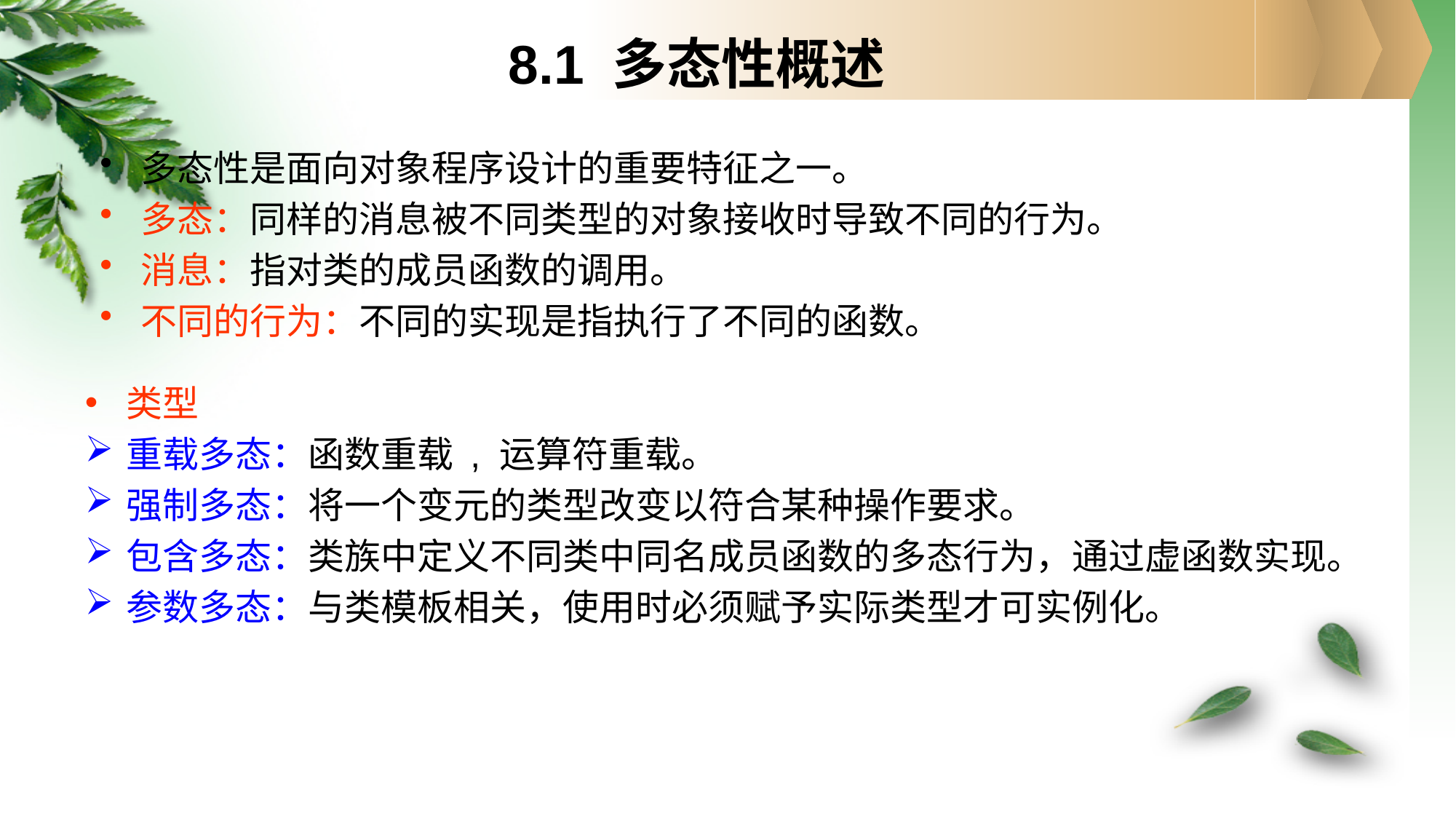

# 8.1 多态性概述
多态性是面向对象程序设计的重要特征之一。
多态：同样的消息被不同类型的对象接收时导致不同的行为。
消息：指对类的成员函数的调用。
不同的行为：不同的实现是指执行了不同的函数。
类型
重载多态：函数重载 , 运算符重载。
强制多态：将一个变元的类型改变以符合某种操作要求。
包含多态：类族中定义不同类中同名成员函数的多态行为，通过虚函数实现。
参数多态：与类模板相关，使用时必须赋予实际类型才可实例化。